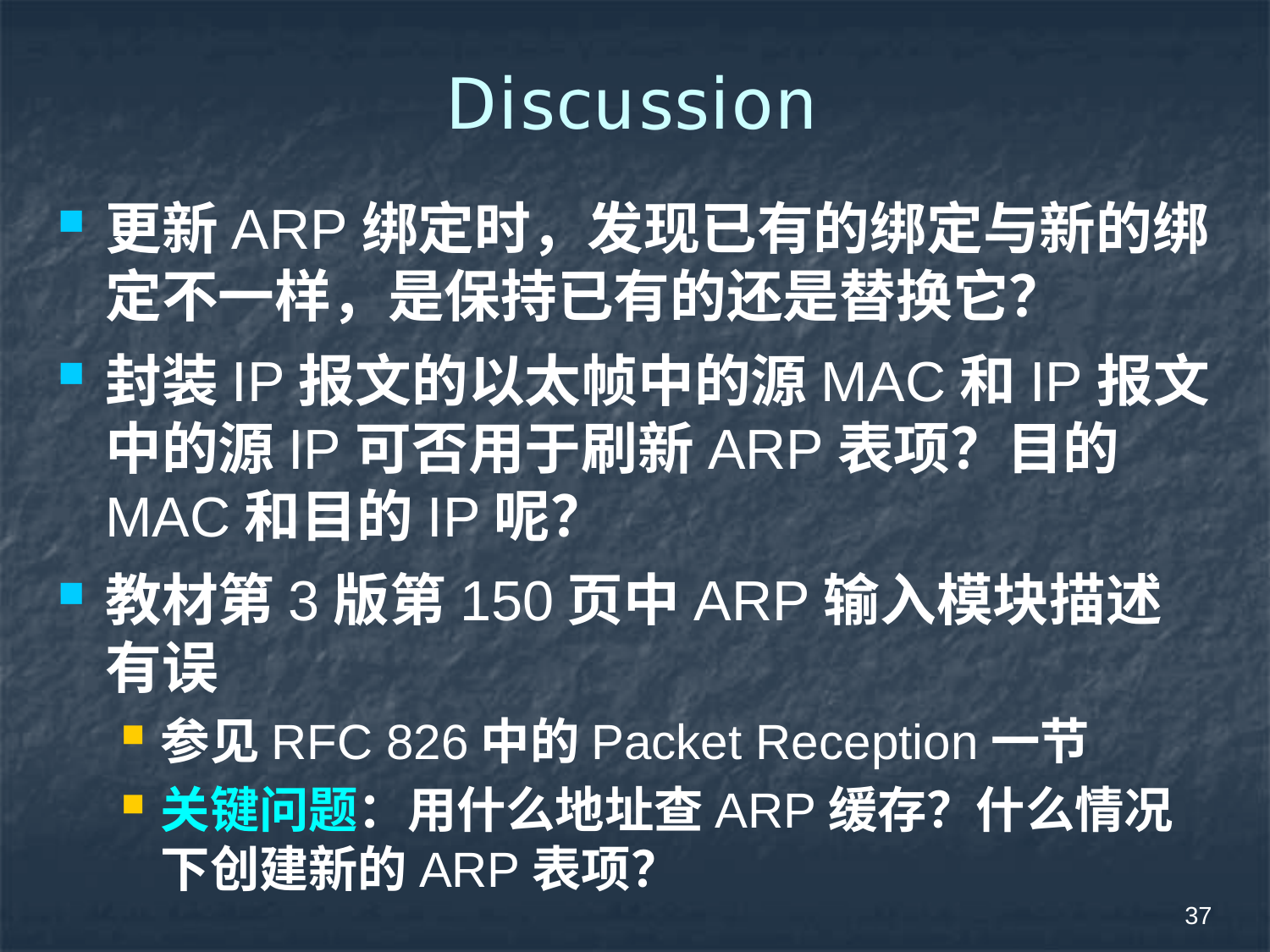

# Discussion
更新ARP绑定时，发现已有的绑定与新的绑定不一样，是保持已有的还是替换它？
封装IP报文的以太帧中的源MAC和IP报文中的源IP可否用于刷新ARP表项？目的MAC和目的IP呢？
教材第3版第150页中ARP输入模块描述有误
参见RFC 826中的Packet Reception一节
关键问题：用什么地址查ARP缓存？什么情况下创建新的ARP表项？
37